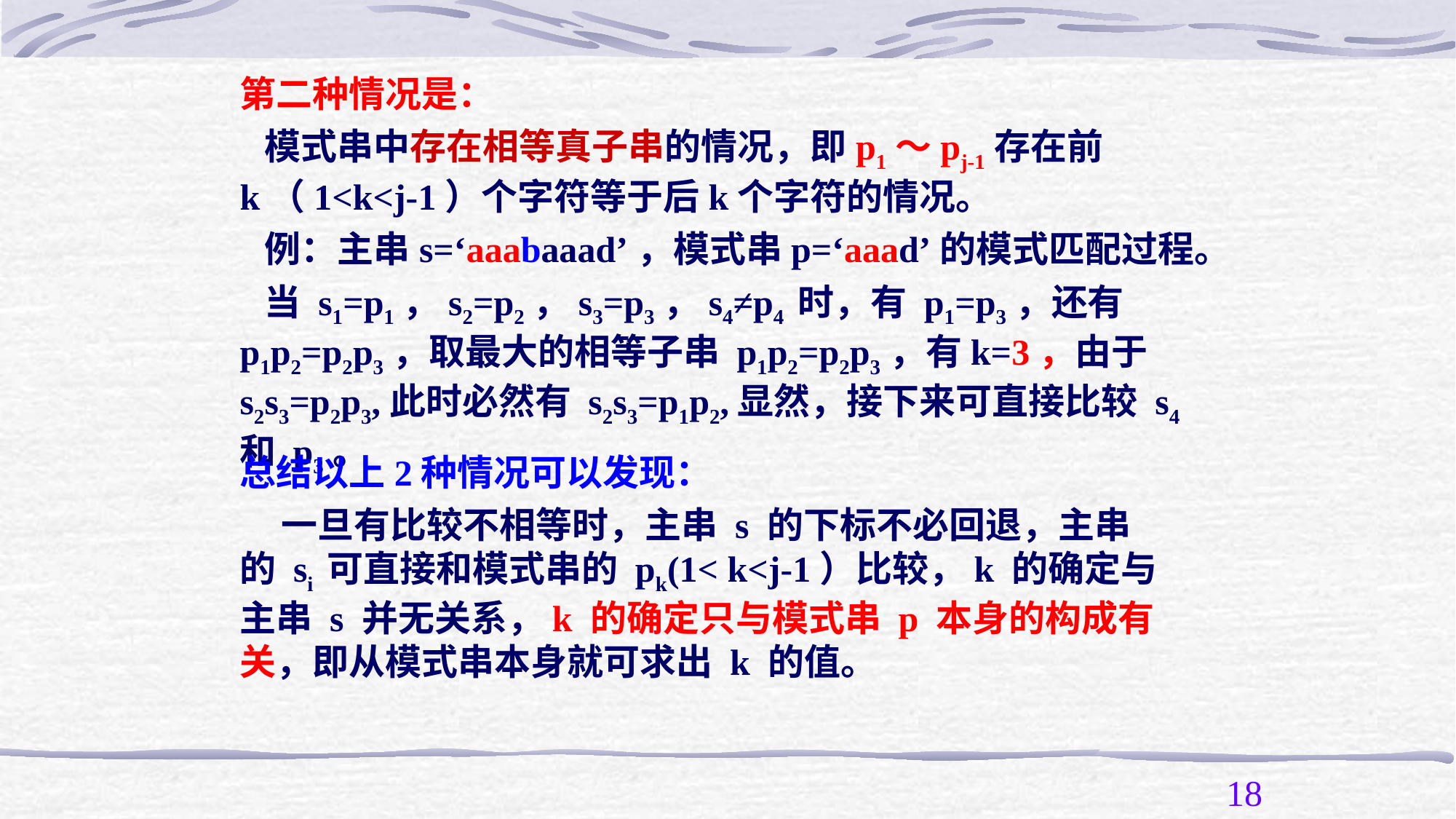

第二种情况是：
  模式串中存在相等真子串的情况，即p1～pj-1存在前k（1<k<j-1）个字符等于后k个字符的情况。
  例：主串s=‘aaabaaad’，模式串p=‘aaad’的模式匹配过程。
  当 s1=p1，s2=p2，s3=p3，s4≠p4 时，有 p1=p3，还有 p1p2=p2p3，取最大的相等子串 p1p2=p2p3，有k=3，由于s2s3=p2p3,此时必然有 s2s3=p1p2,显然，接下来可直接比较 s4 和 p3。
# 总结以上2种情况可以发现：
    一旦有比较不相等时，主串 s 的下标不必回退，主串的 si 可直接和模式串的 pk(1< k<j-1）比较，k 的确定与主串 s 并无关系，k 的确定只与模式串 p 本身的构成有关，即从模式串本身就可求出 k 的值。
18